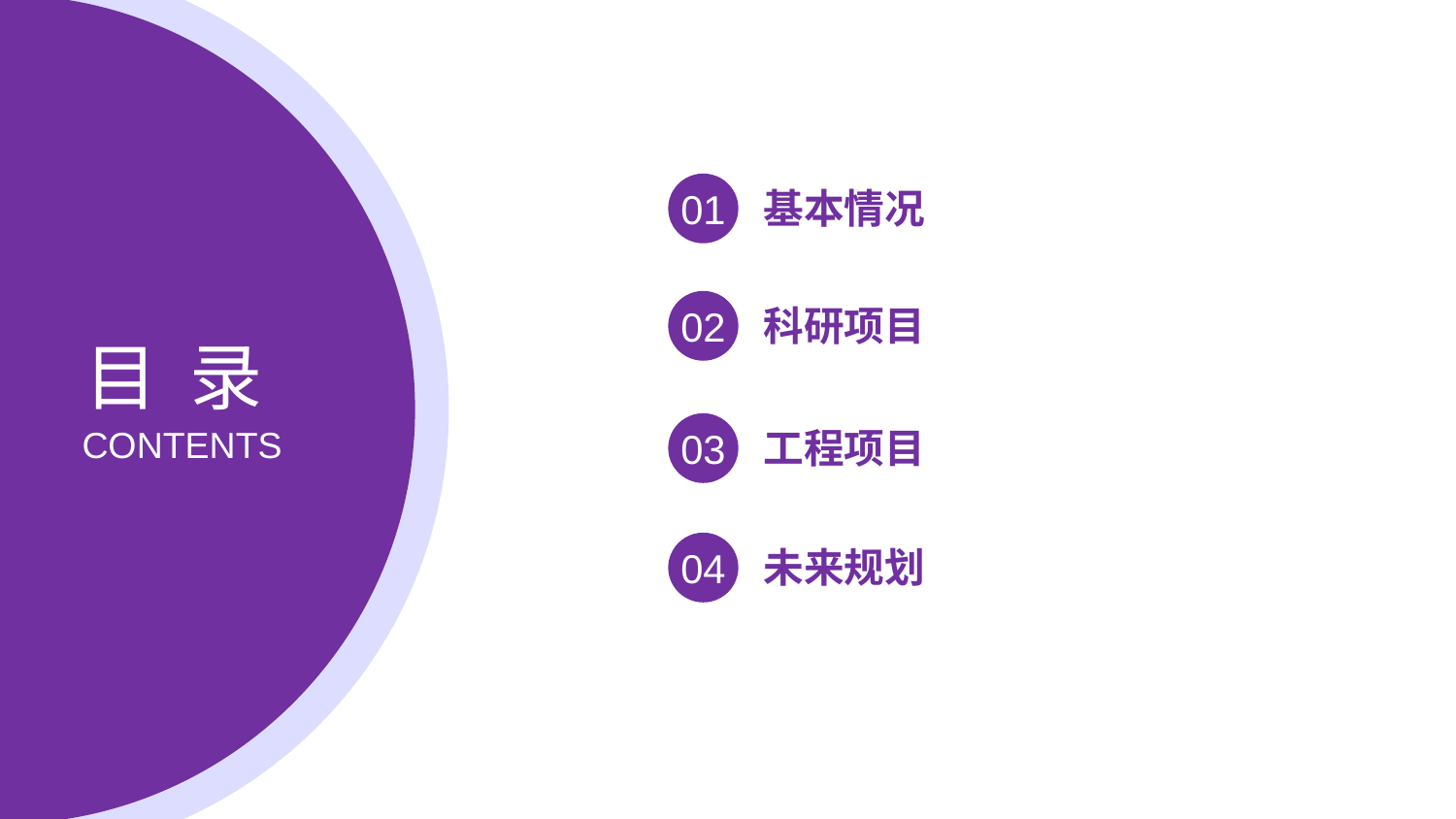

基本情况
01

科研项目
02
目  录

工程项目
03
CONTENTS

未来规划
04